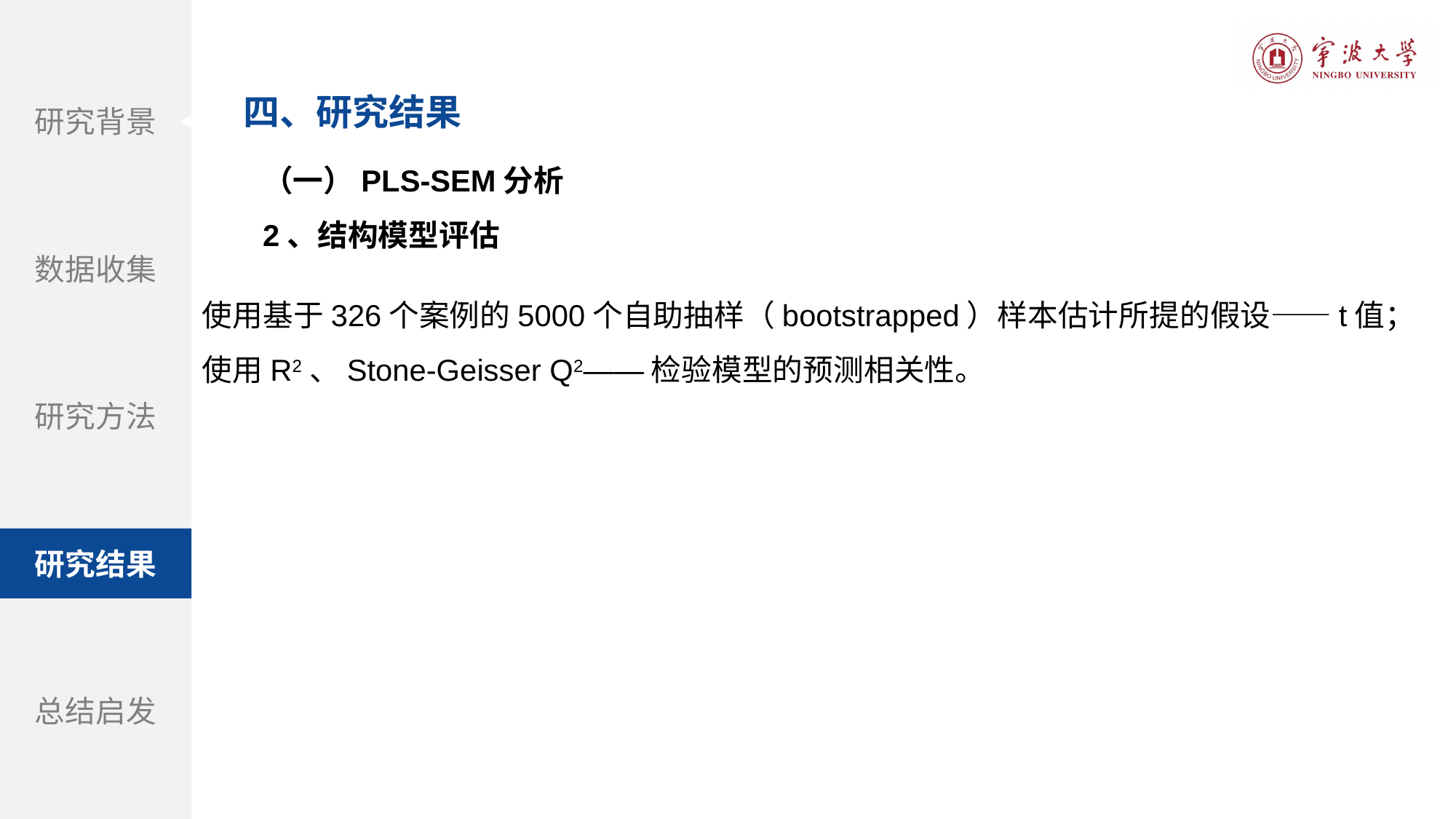

四、研究结果
研究背景

数据收集
研究方法
研究结果
总结启发
（一）PLS-SEM分析
2、结构模型评估
题目：自动驾驶汽车和街道设计：使用虚拟现实实验探索中央分隔带在提高行人过街安全性方面的作用
使用基于326个案例的5000个自助抽样（bootstrapped）样本估计所提的假设——t值；
使用R2、Stone-Geisser Q2——检验模型的预测相关性。
期刊：Accident Analysis and Prevention